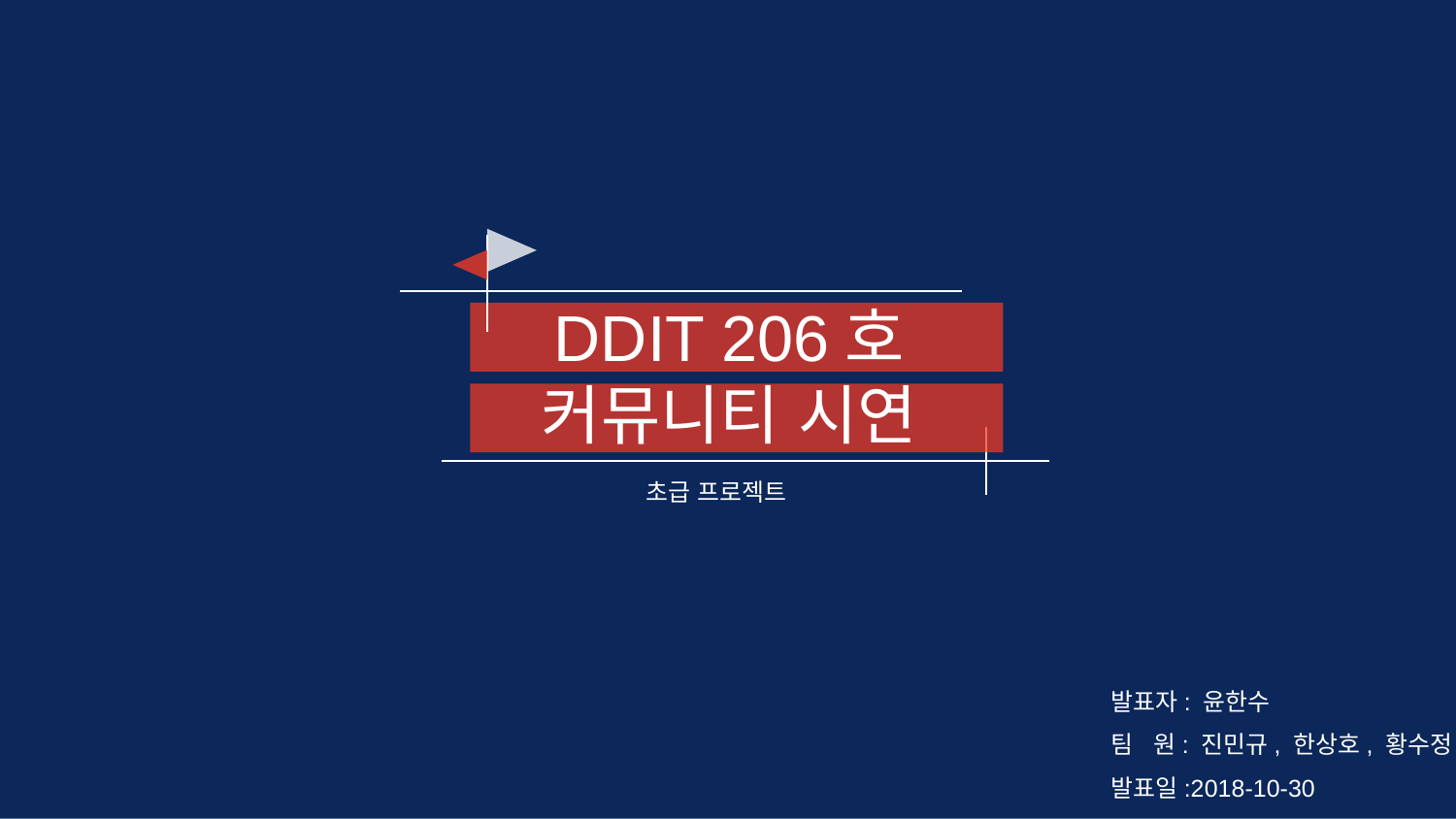

DDIT 206호
커뮤니티 시연

초급 프로젝트
발표자: 윤한수
팀   원: 진민규, 한상호, 황수정
발표일:2018-10-30